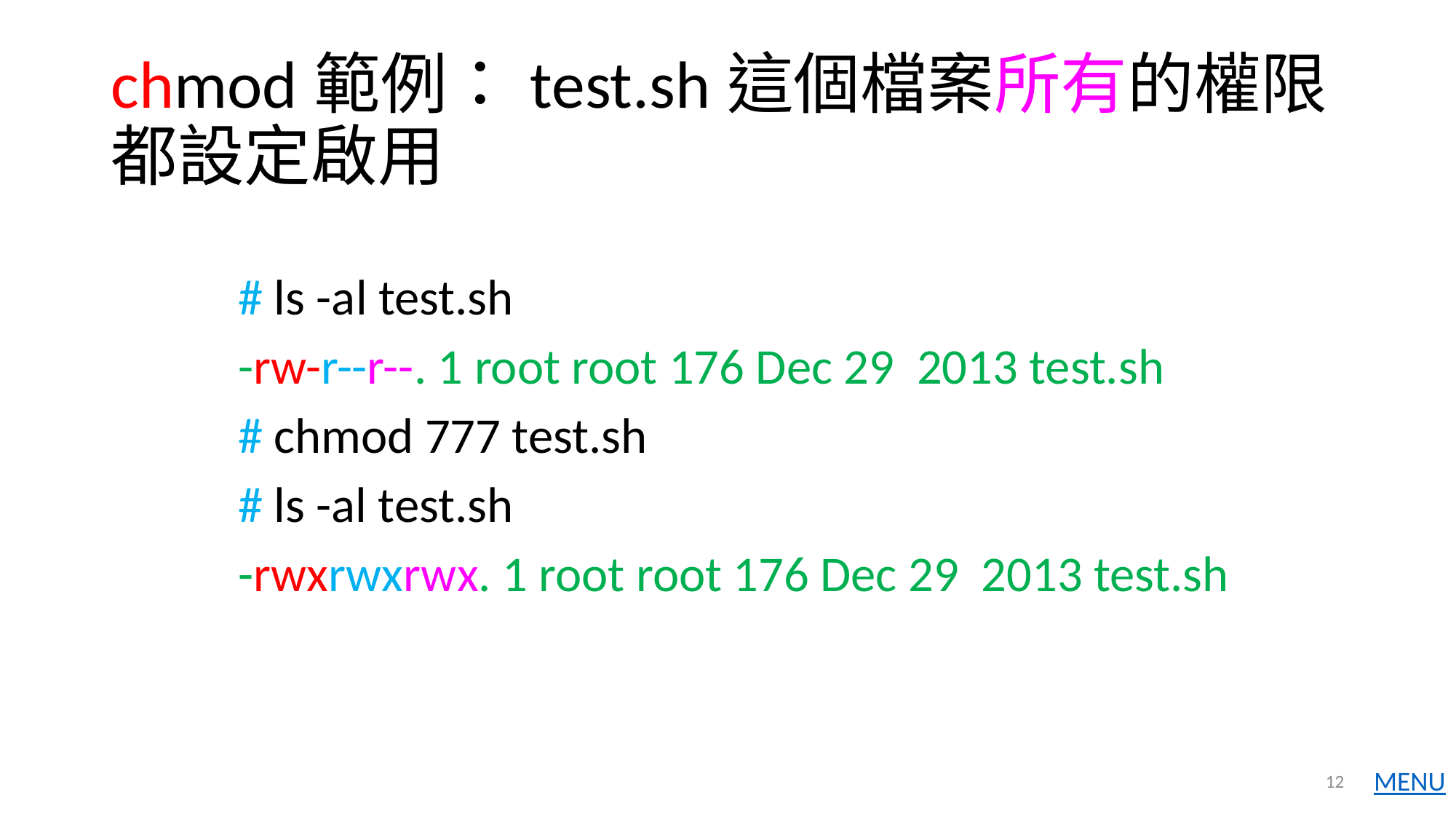

# chmod範例：test.sh這個檔案所有的權限都設定啟用
# ls -al test.sh
-rw-r--r--. 1 root root 176 Dec 29  2013 test.sh
# chmod 777 test.sh
# ls -al test.sh
-rwxrwxrwx. 1 root root 176 Dec 29  2013 test.sh

12